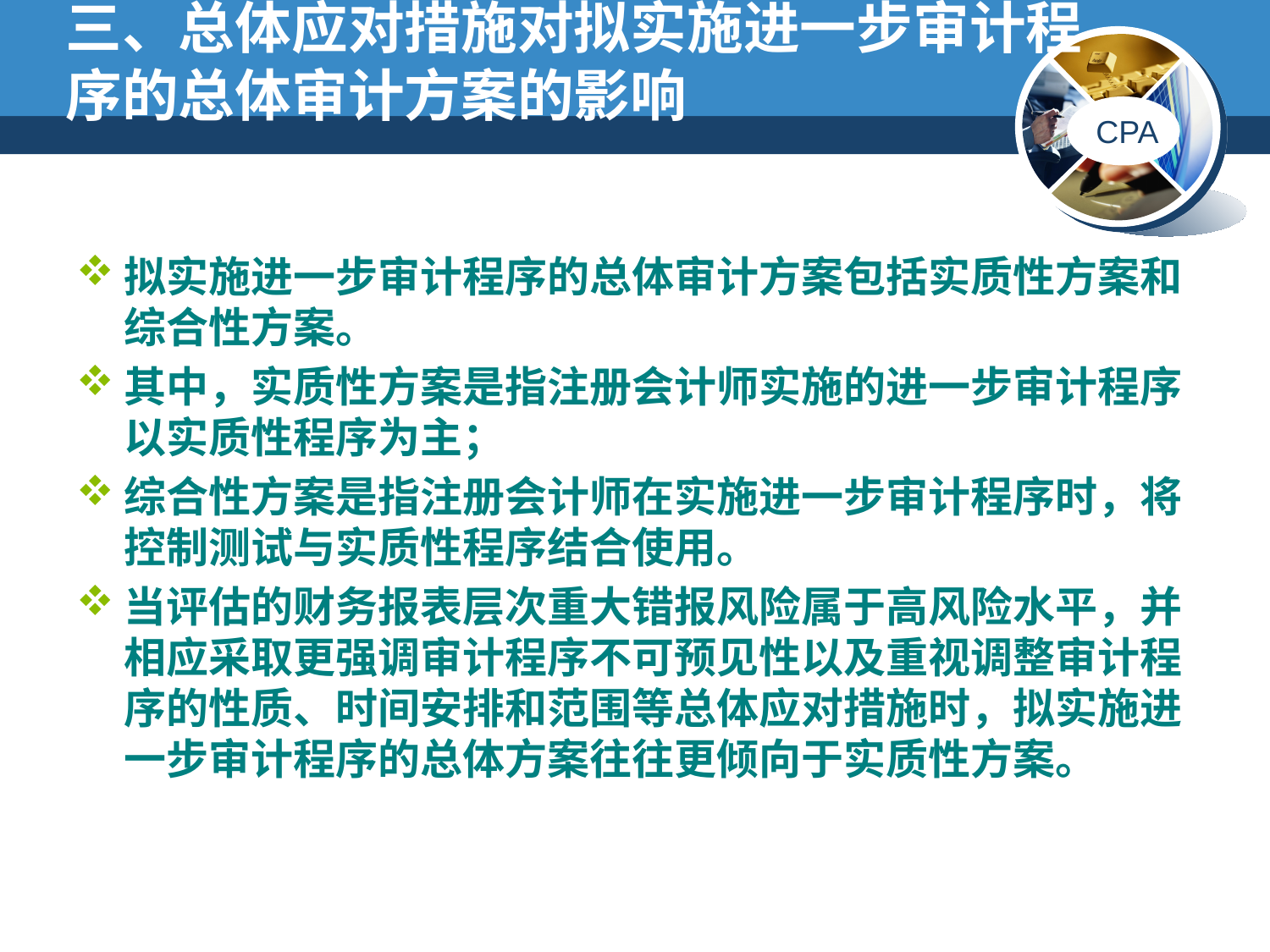

# 三、总体应对措施对拟实施进一步审计程序的总体审计方案的影响
拟实施进一步审计程序的总体审计方案包括实质性方案和综合性方案。
其中，实质性方案是指注册会计师实施的进一步审计程序以实质性程序为主；
综合性方案是指注册会计师在实施进一步审计程序时，将控制测试与实质性程序结合使用。
当评估的财务报表层次重大错报风险属于高风险水平，并相应采取更强调审计程序不可预见性以及重视调整审计程序的性质、时间安排和范围等总体应对措施时，拟实施进一步审计程序的总体方案往往更倾向于实质性方案。